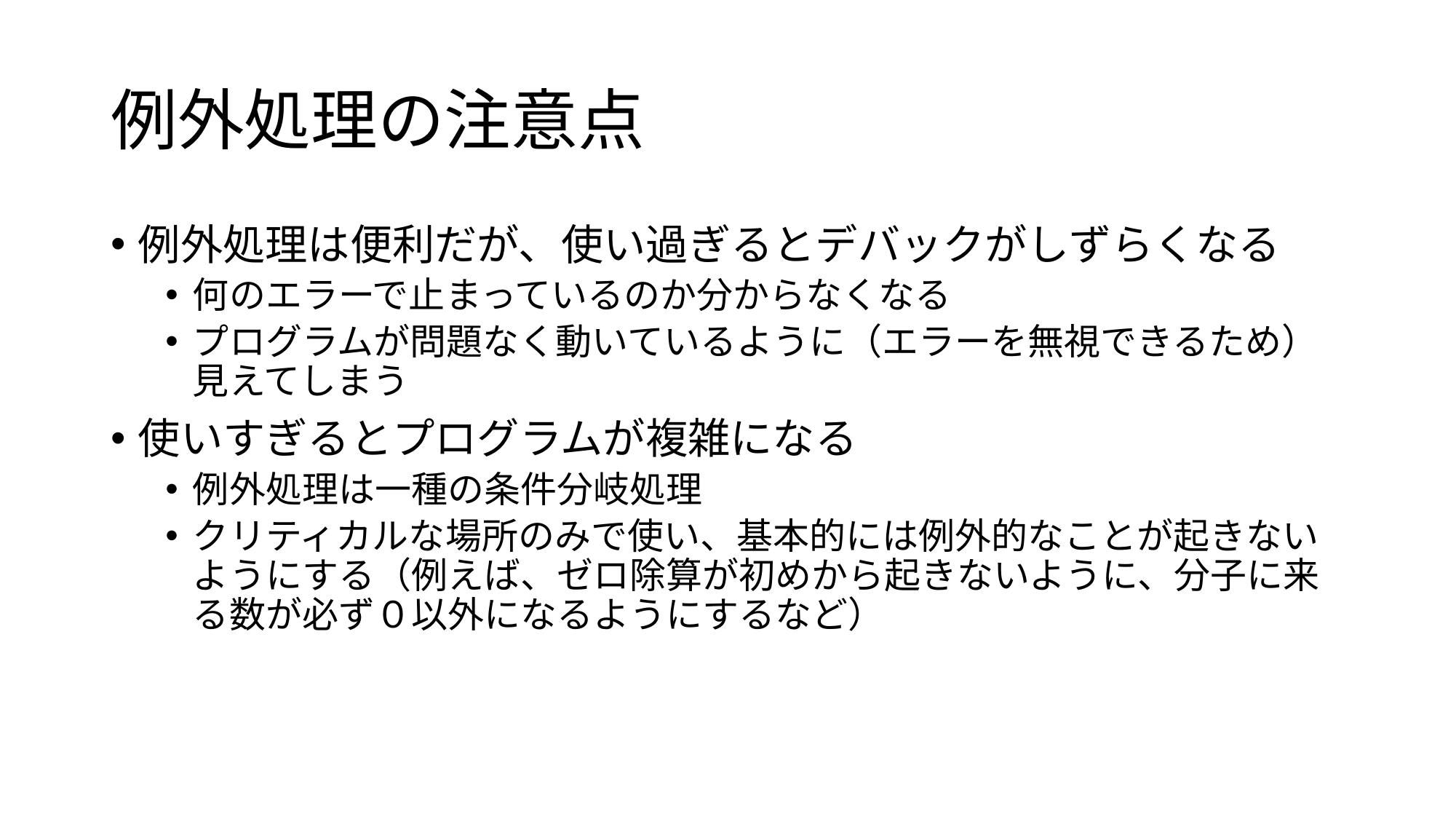

# 例外処理の注意点
例外処理は便利だが、使い過ぎるとデバックがしずらくなる
何のエラーで止まっているのか分からなくなる
プログラムが問題なく動いているように（エラーを無視できるため）見えてしまう
使いすぎるとプログラムが複雑になる
例外処理は一種の条件分岐処理
クリティカルな場所のみで使い、基本的には例外的なことが起きないようにする（例えば、ゼロ除算が初めから起きないように、分子に来る数が必ず０以外になるようにするなど）